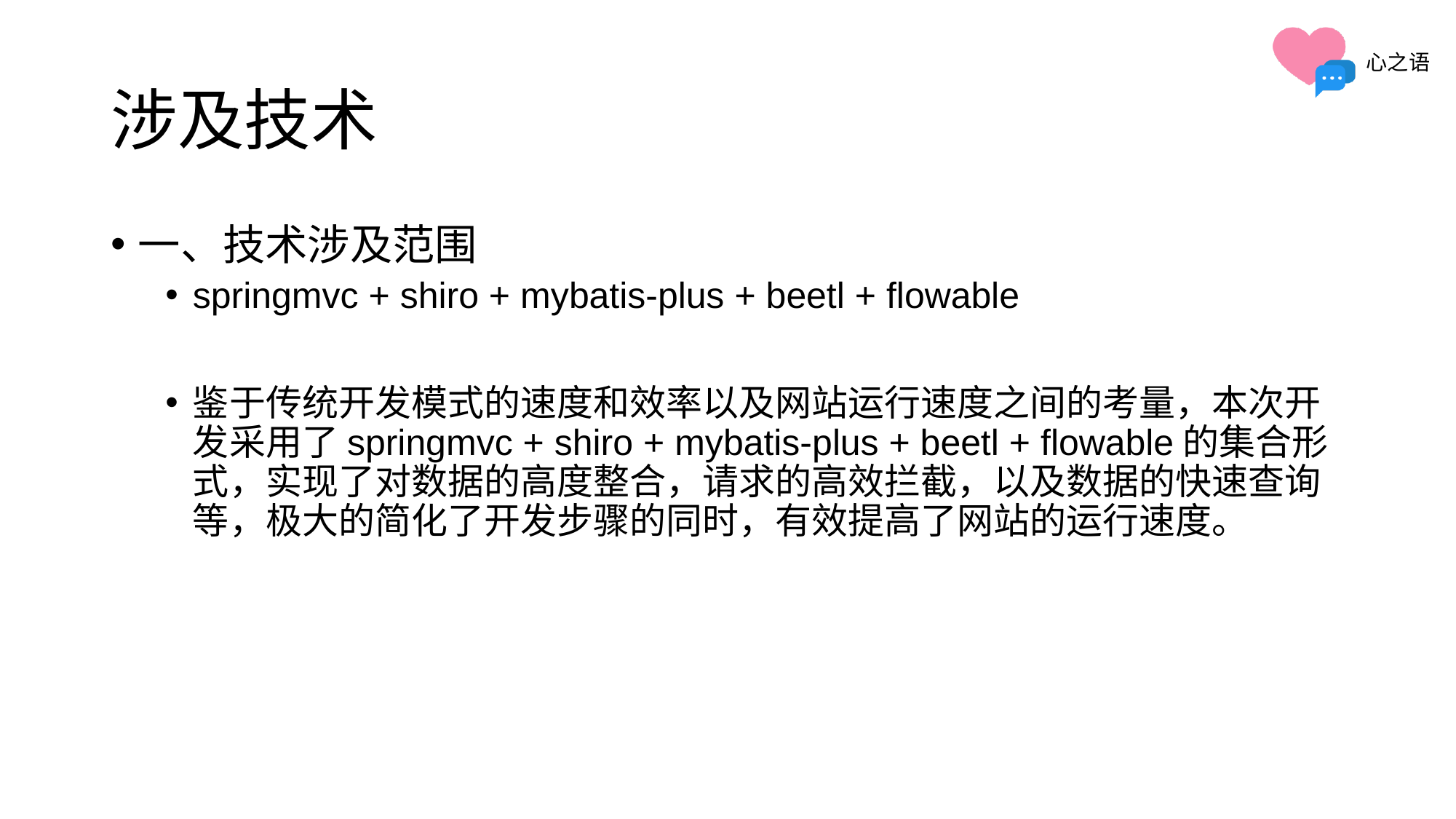

# 涉及技术
一、技术涉及范围
springmvc + shiro + mybatis-plus + beetl + flowable

鉴于传统开发模式的速度和效率以及网站运行速度之间的考量，本次开发采用了springmvc + shiro + mybatis-plus + beetl + flowable的集合形式，实现了对数据的高度整合，请求的高效拦截，以及数据的快速查询等，极大的简化了开发步骤的同时，有效提高了网站的运行速度。